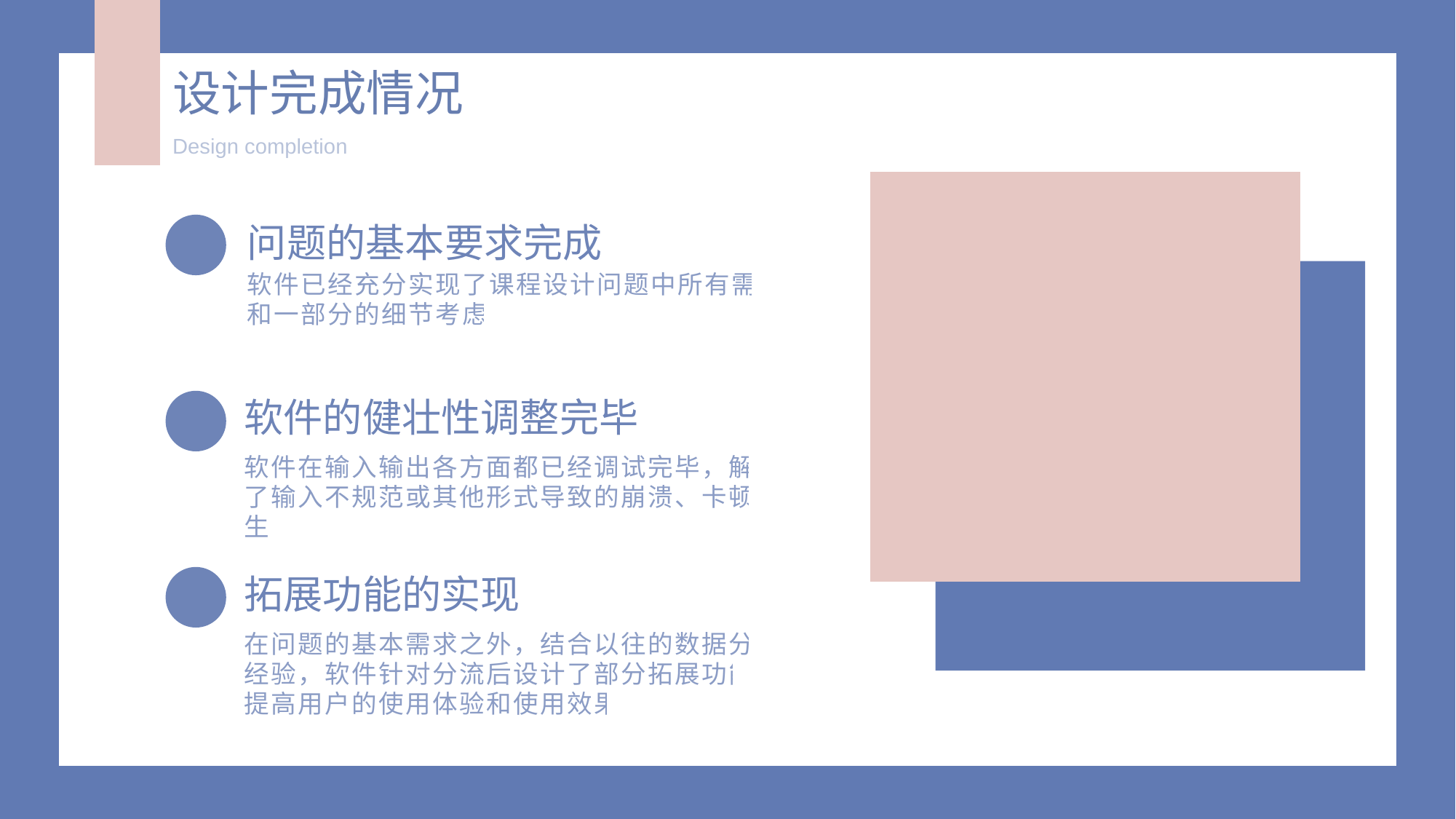

设计完成情况
Design completion

问题的基本要求完成

软件已经充分实现了课程设计问题中所有需求和一部分的细节考虑。

软件的健壮性调整完毕
软件在输入输出各方面都已经调试完毕，解决了输入不规范或其他形式导致的崩溃、卡顿发生

拓展功能的实现
在问题的基本需求之外，结合以往的数据分析经验，软件针对分流后设计了部分拓展功能，提高用户的使用体验和使用效果。